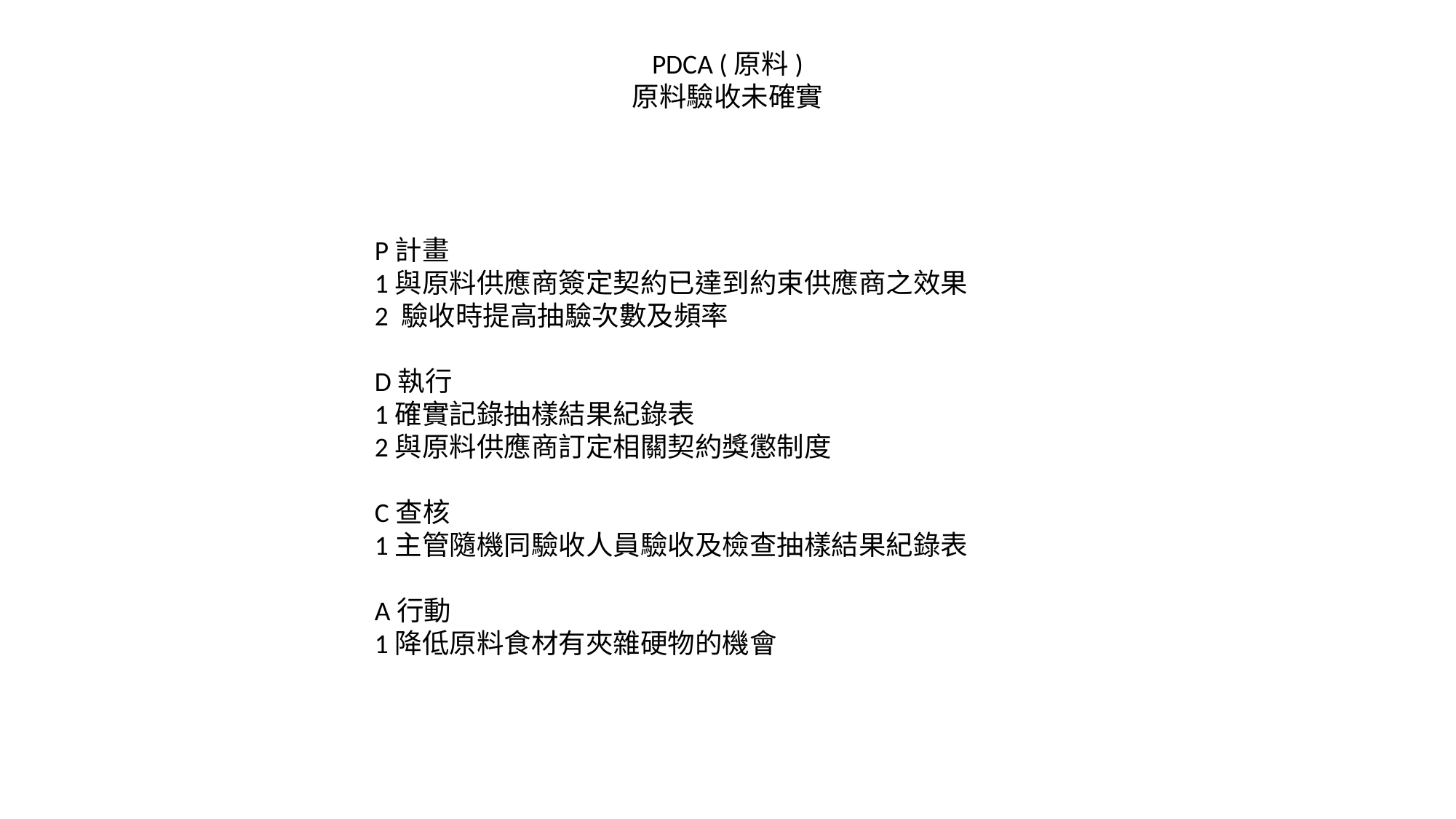

PDCA (原料)
原料驗收未確實
P計畫
1與原料供應商簽定契約已達到約束供應商之效果
2 驗收時提高抽驗次數及頻率

D執行
1確實記錄抽樣結果紀錄表
2與原料供應商訂定相關契約獎懲制度

C查核
1主管隨機同驗收人員驗收及檢查抽樣結果紀錄表

A行動
1降低原料食材有夾雜硬物的機會